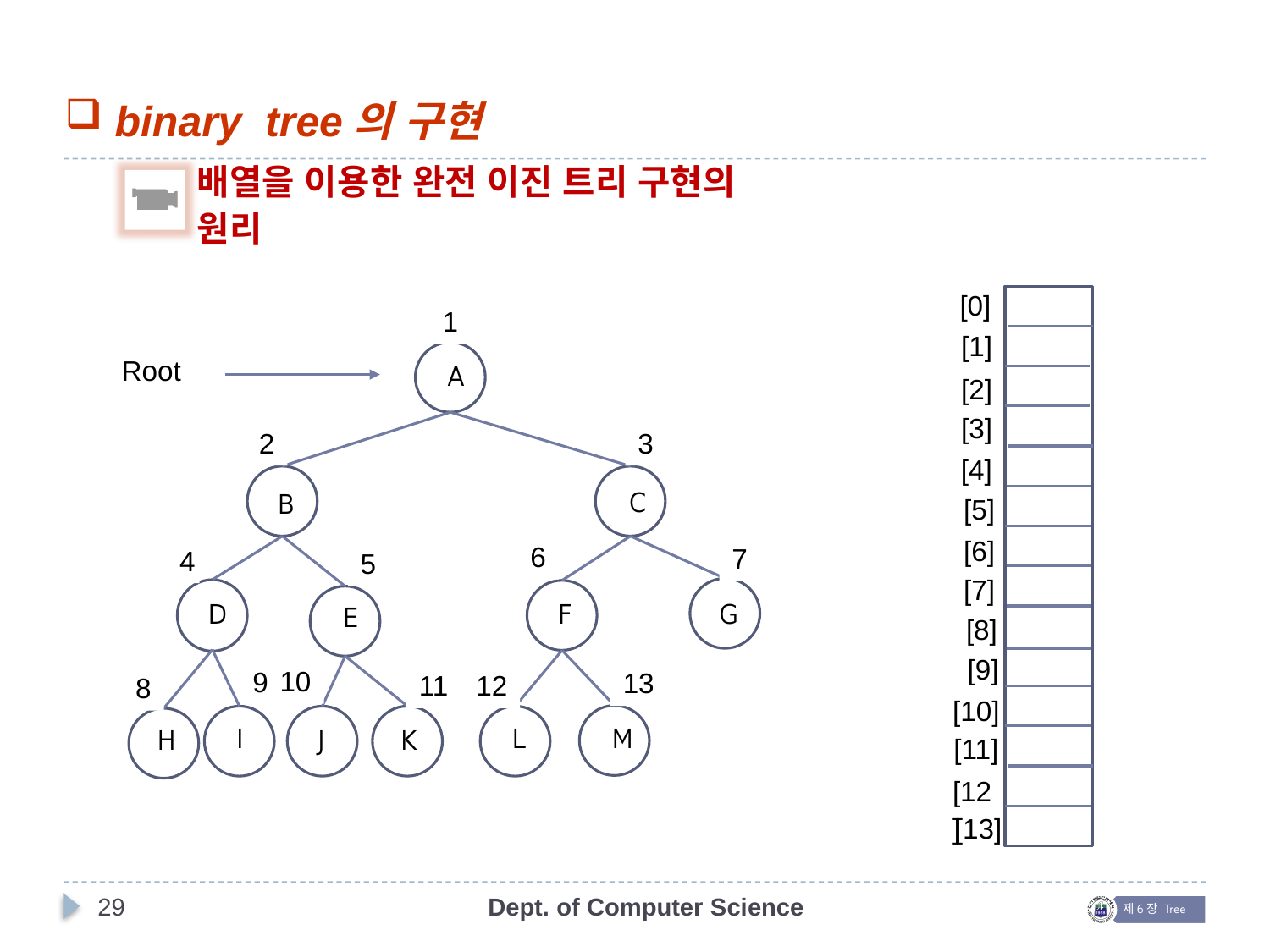

binary  tree의 구현

배열을 이용한 완전 이진 트리 구현의 원리
[0]

[1]
[2]
[3]
[4]
[5]
[6]
[7]
[8]
[9]
[10]
[11]
[12]
[13]
1
A
Root
A
3
2
B
C
C
B
6
7
4
5
G
D
F
E
G
F
D
E
10
9
13
11
12
8
M
I
J
K
L
H
I
M
L
J
K
H
29
Dept. of Computer Science